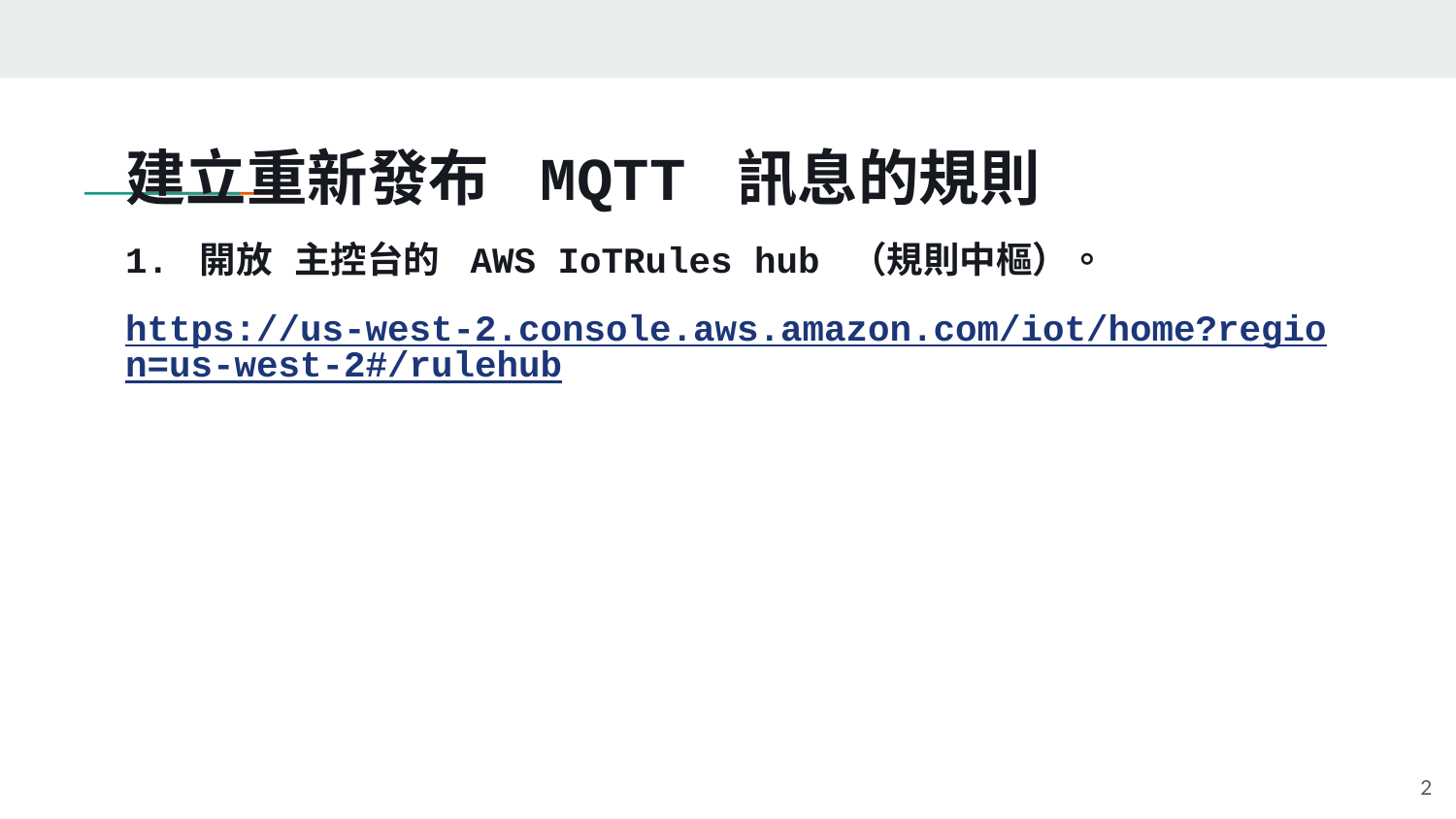

建立重新發布 MQTT 訊息的規則
1. 開放 主控台的 AWS IoTRules hub （規則中樞）。
https://us-west-2.console.aws.amazon.com/iot/home?region=us-west-2#/rulehub

2